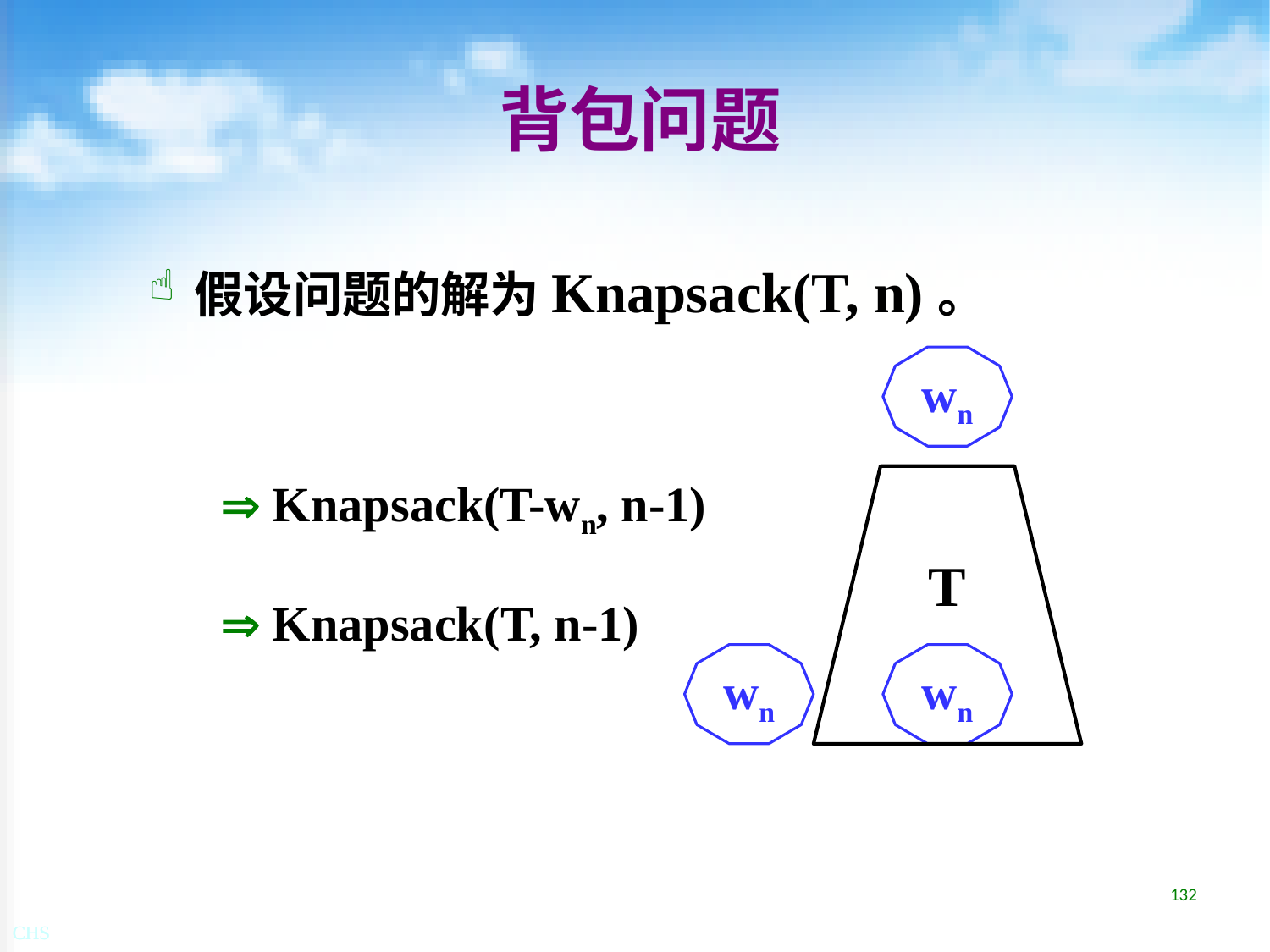

# 背包问题
 假设问题的解为Knapsack(T, n)。
wn
⇒ Knapsack(T-wn, n-1)

T-wn
T
⇒ Knapsack(T, n-1)
wn
wn
132